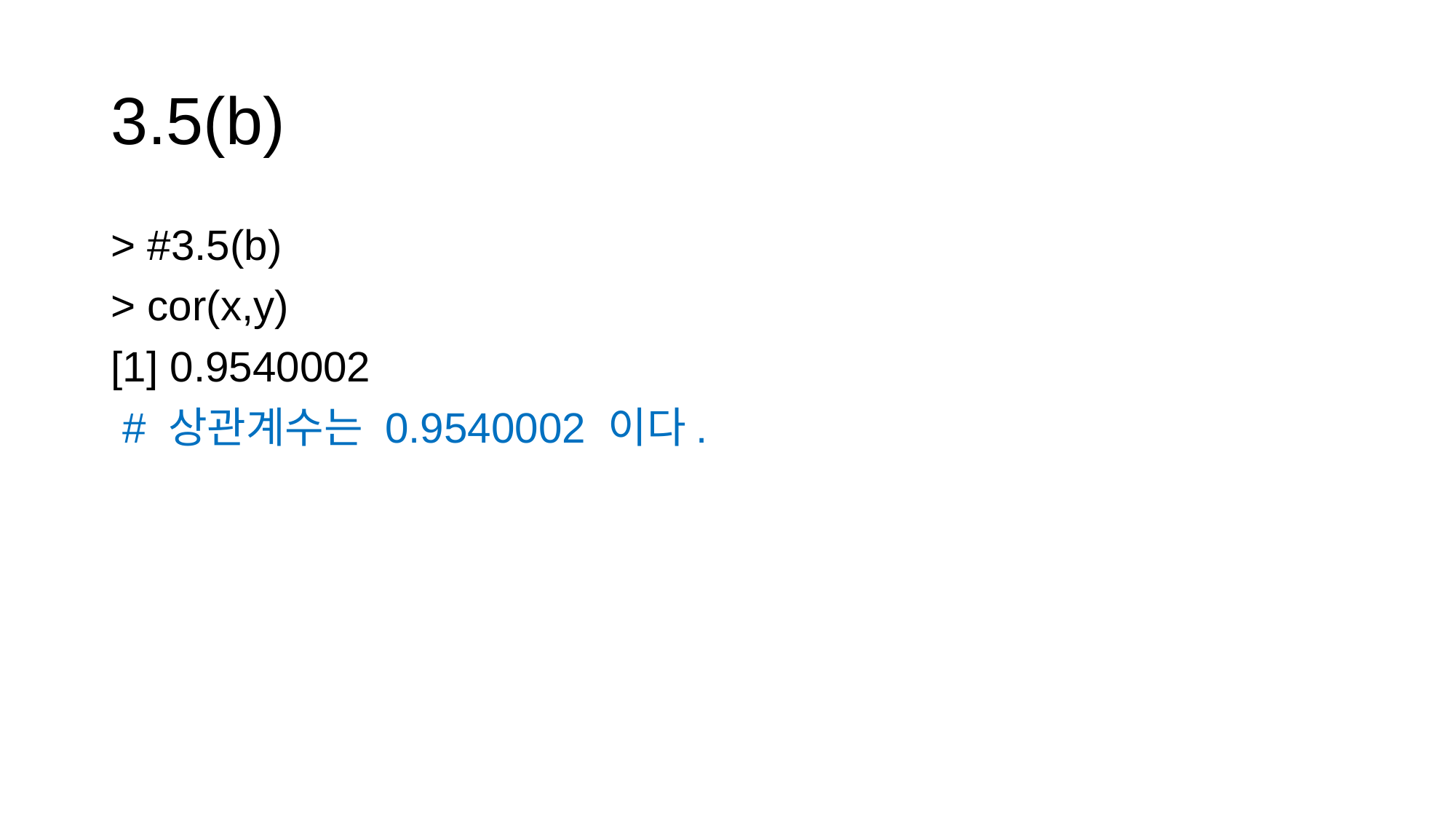

# 3.5(b)
> #3.5(b)
> cor(x,y)
[1] 0.9540002
 # 상관계수는 0.9540002 이다.